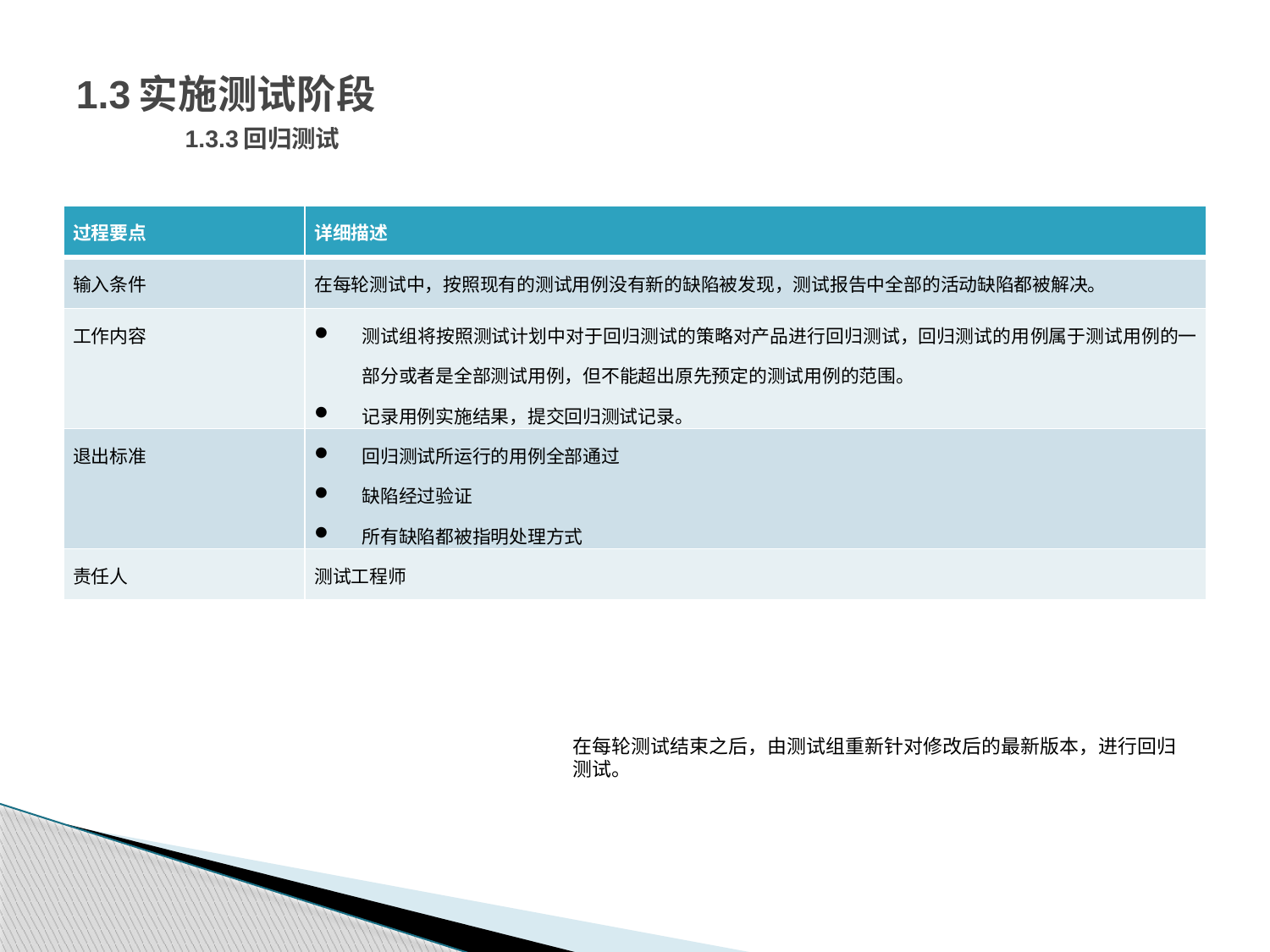

# 1.3实施测试阶段 1.3.3回归测试
| 过程要点 | 详细描述 |
| --- | --- |
| 输入条件 | 在每轮测试中，按照现有的测试用例没有新的缺陷被发现，测试报告中全部的活动缺陷都被解决。 |
| 工作内容 | 测试组将按照测试计划中对于回归测试的策略对产品进行回归测试，回归测试的用例属于测试用例的一部分或者是全部测试用例，但不能超出原先预定的测试用例的范围。 记录用例实施结果，提交回归测试记录。 |
| 退出标准 | 回归测试所运行的用例全部通过 缺陷经过验证 所有缺陷都被指明处理方式 |
| 责任人 | 测试工程师 |
在每轮测试结束之后，由测试组重新针对修改后的最新版本，进行回归测试。